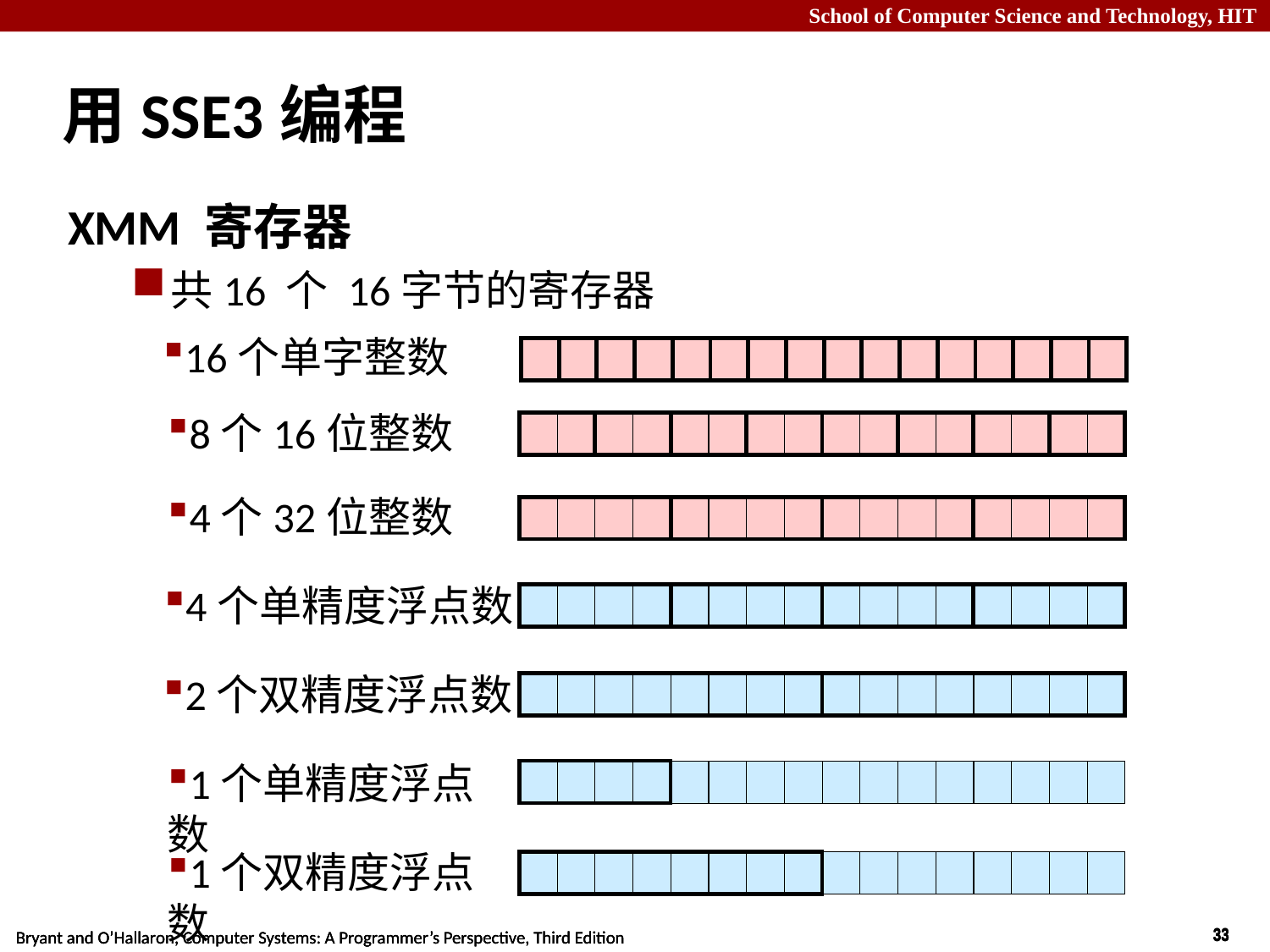

# 用SSE3编程
XMM 寄存器
共16 个 16字节的寄存器
16个单字整数

8个16位整数

4个32位整数

4个单精度浮点数

2个双精度浮点数

1个单精度浮点数

1个双精度浮点数